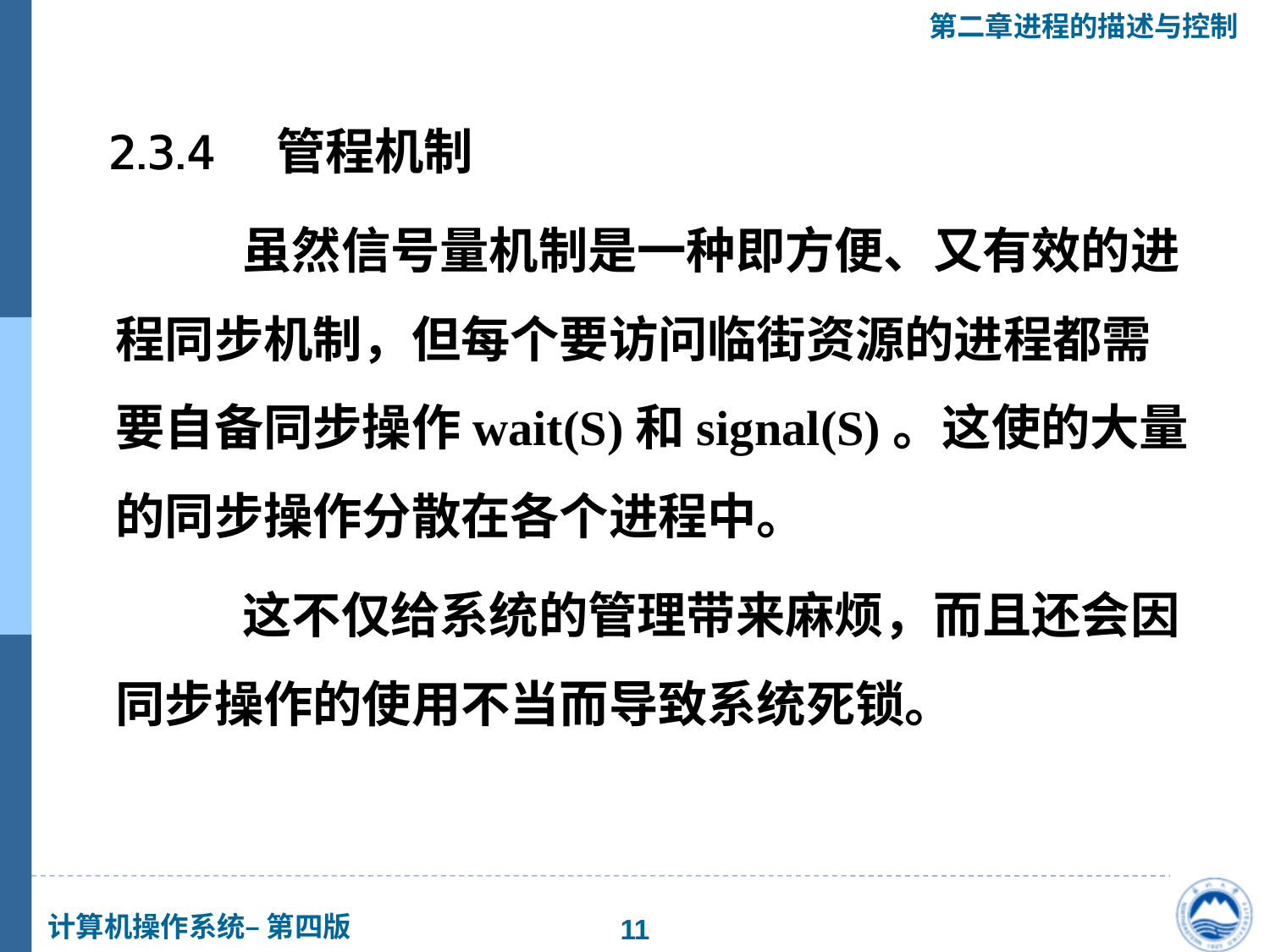

2.3.4　管程机制
		虽然信号量机制是一种即方便、又有效的进程同步机制，但每个要访问临街资源的进程都需要自备同步操作wait(S)和signal(S)。这使的大量的同步操作分散在各个进程中。
		这不仅给系统的管理带来麻烦，而且还会因同步操作的使用不当而导致系统死锁。